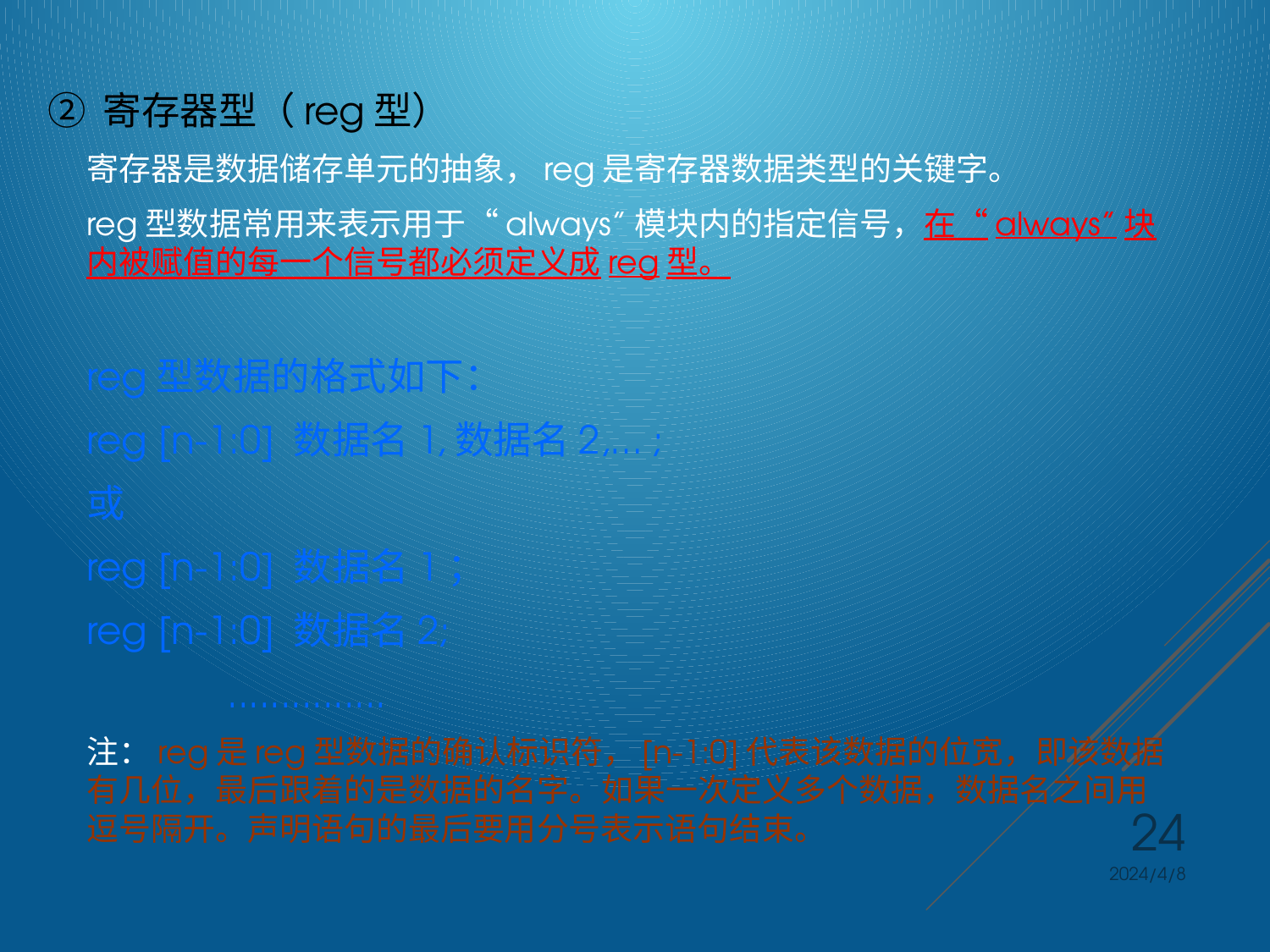

② 寄存器型（reg型）
	寄存器是数据储存单元的抽象，reg是寄存器数据类型的关键字。
	reg型数据常用来表示用于“always”模块内的指定信号，在“always”块内被赋值的每一个信号都必须定义成reg型。

	reg型数据的格式如下：
		reg [n-1:0] 数据名1,数据名2,… ;
	或
		reg [n-1:0] 数据名1；
		reg [n-1:0] 数据名2;
                 ...............
	注：reg是reg型数据的确认标识符，[n-1:0]代表该数据的位宽，即该数据有几位，最后跟着的是数据的名字。如果一次定义多个数据，数据名之间用逗号隔开。声明语句的最后要用分号表示语句结束。
24
2024/4/8